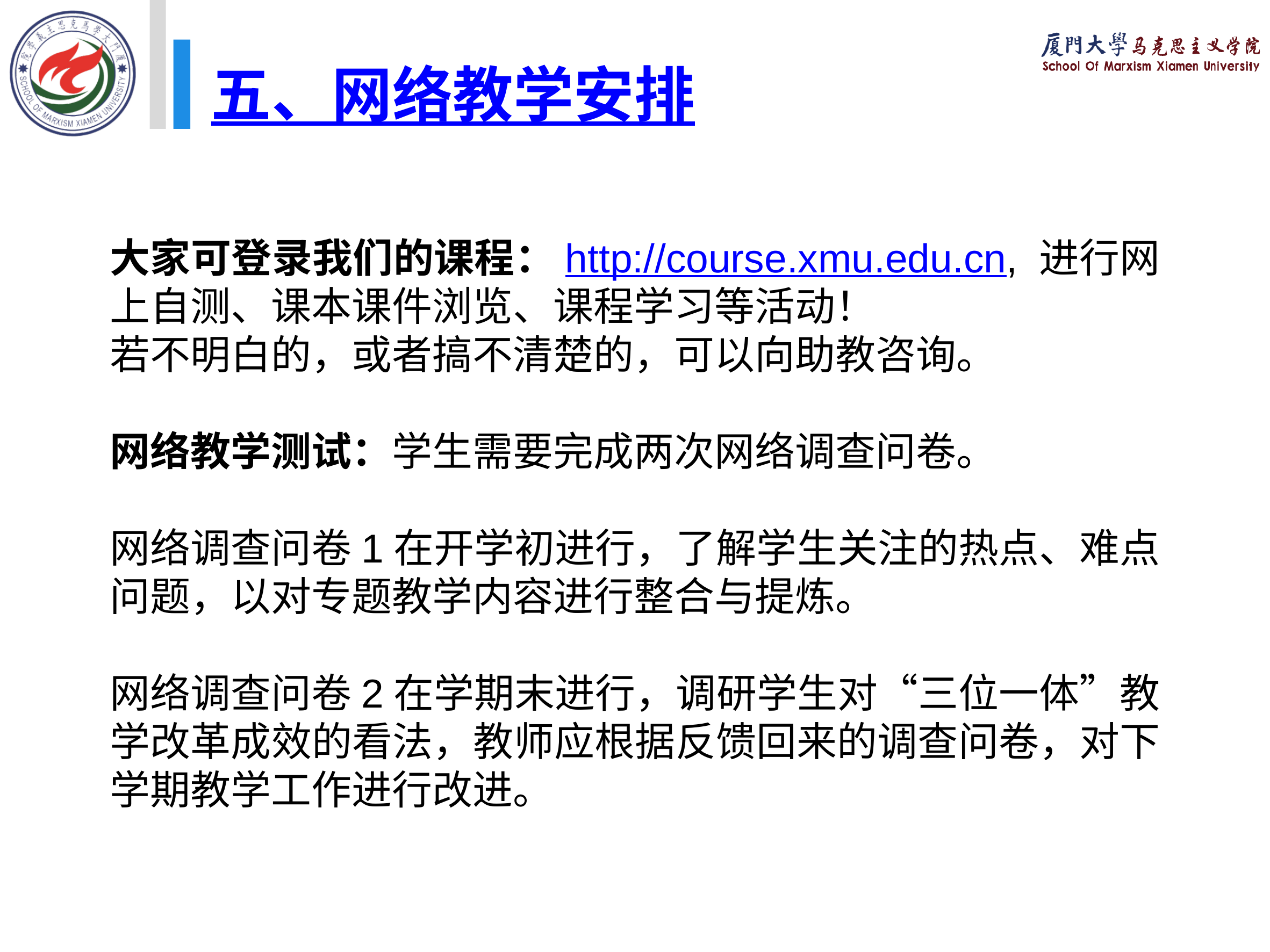

五、网络教学安排

大家可登录我们的课程：http://course.xmu.edu.cn, 进行网上自测、课本课件浏览、课程学习等活动！
若不明白的，或者搞不清楚的，可以向助教咨询。

网络教学测试：学生需要完成两次网络调查问卷。

网络调查问卷1在开学初进行，了解学生关注的热点、难点问题，以对专题教学内容进行整合与提炼。

网络调查问卷2在学期末进行，调研学生对“三位一体”教学改革成效的看法，教师应根据反馈回来的调查问卷，对下学期教学工作进行改进。